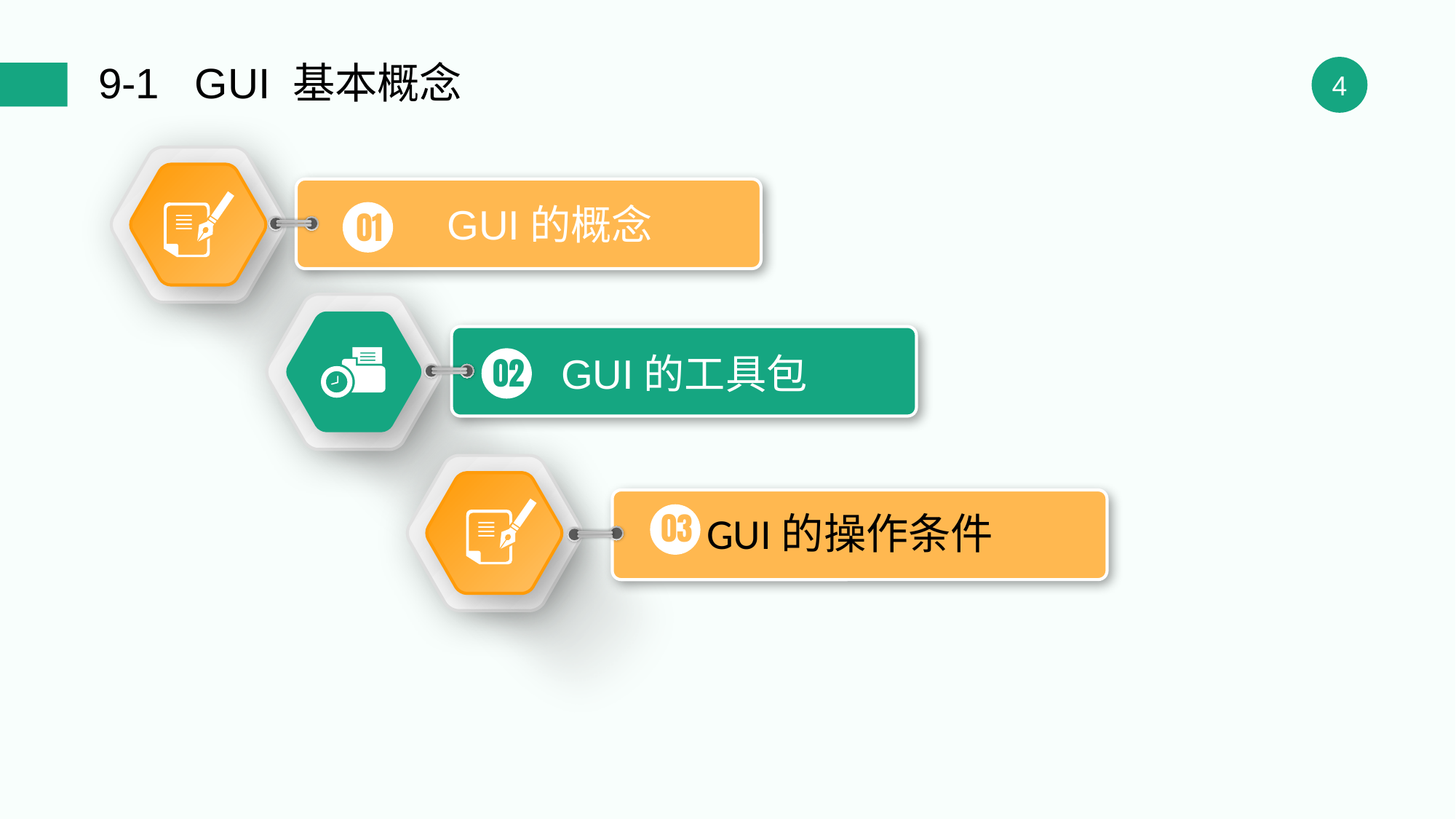

9-1   GUI 基本概念

GUI的概念

01

GUI的工具包

02

构造方法的调用

GUI的操作条件

03